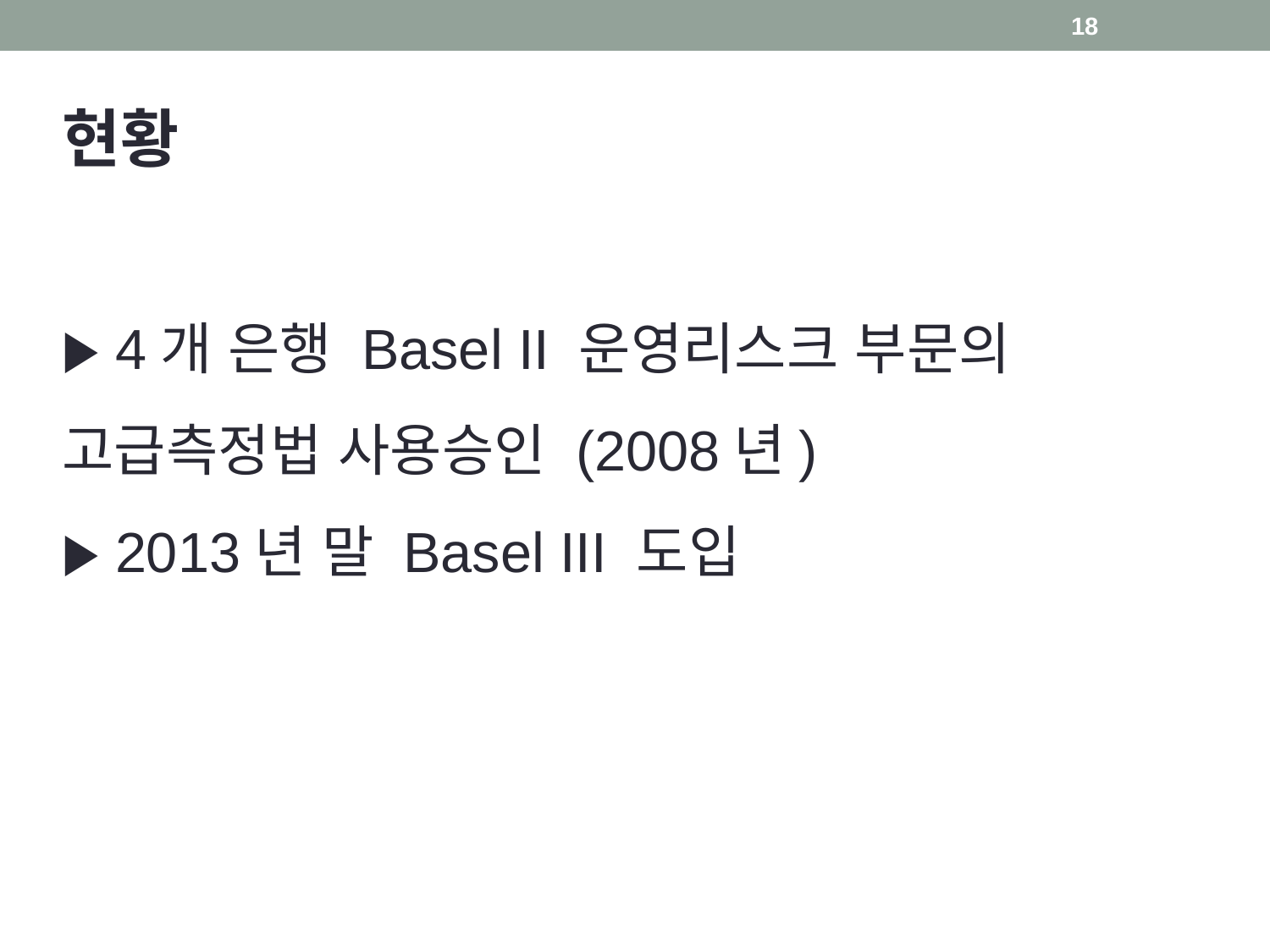

18
현황
▶ 4개 은행 Basel II 운영리스크 부문의 고급측정법 사용승인 (2008년)
▶ 2013년 말 Basel III 도입